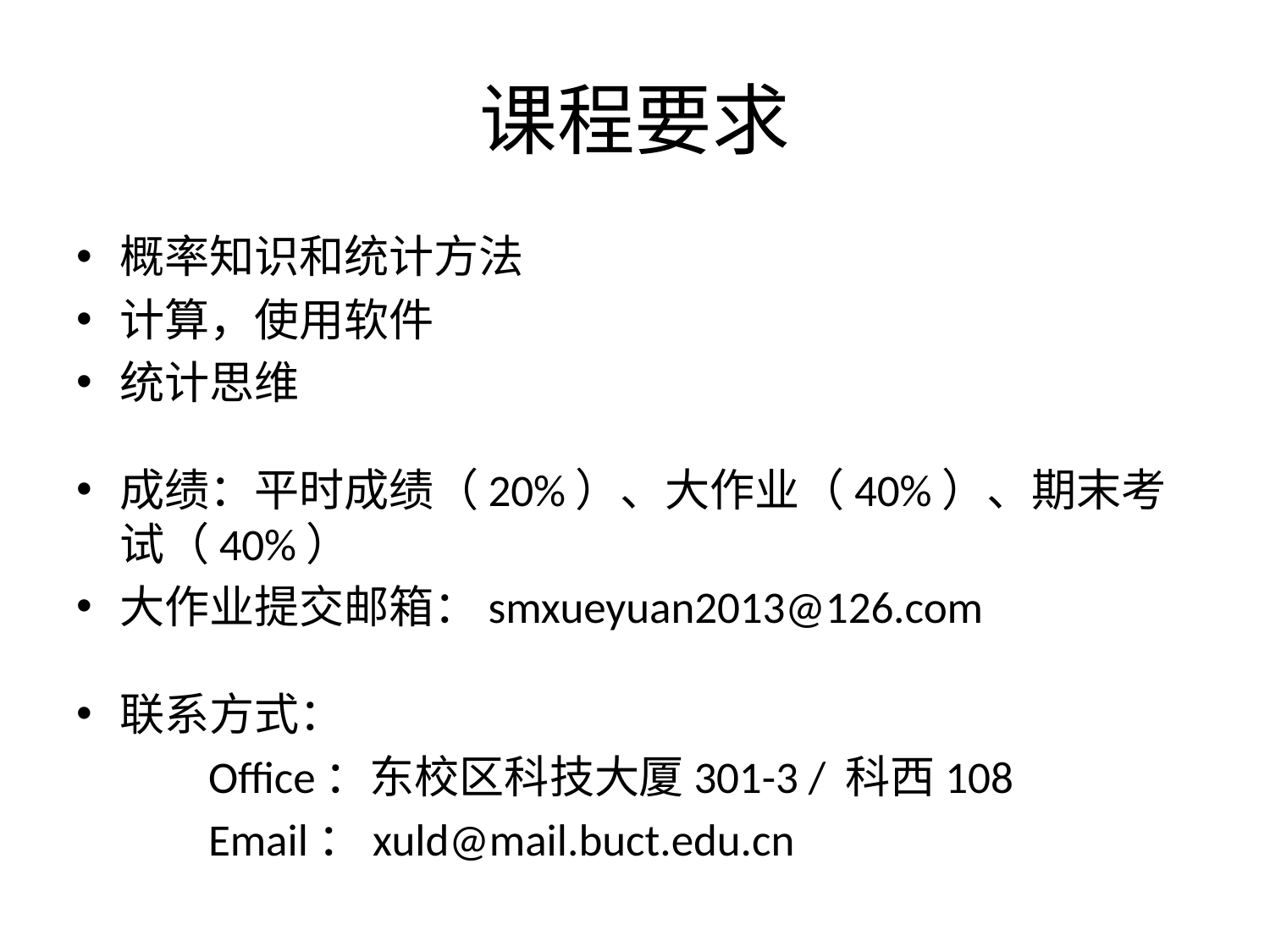

# 课程要求
概率知识和统计方法
计算，使用软件
统计思维

成绩：平时成绩（20%）、大作业（40%）、期末考试（40%）
大作业提交邮箱：smxueyuan2013@126.com

联系方式：
             Office：东校区科技大厦301-3 / 科西108
             Email：xuld@mail.buct.edu.cn